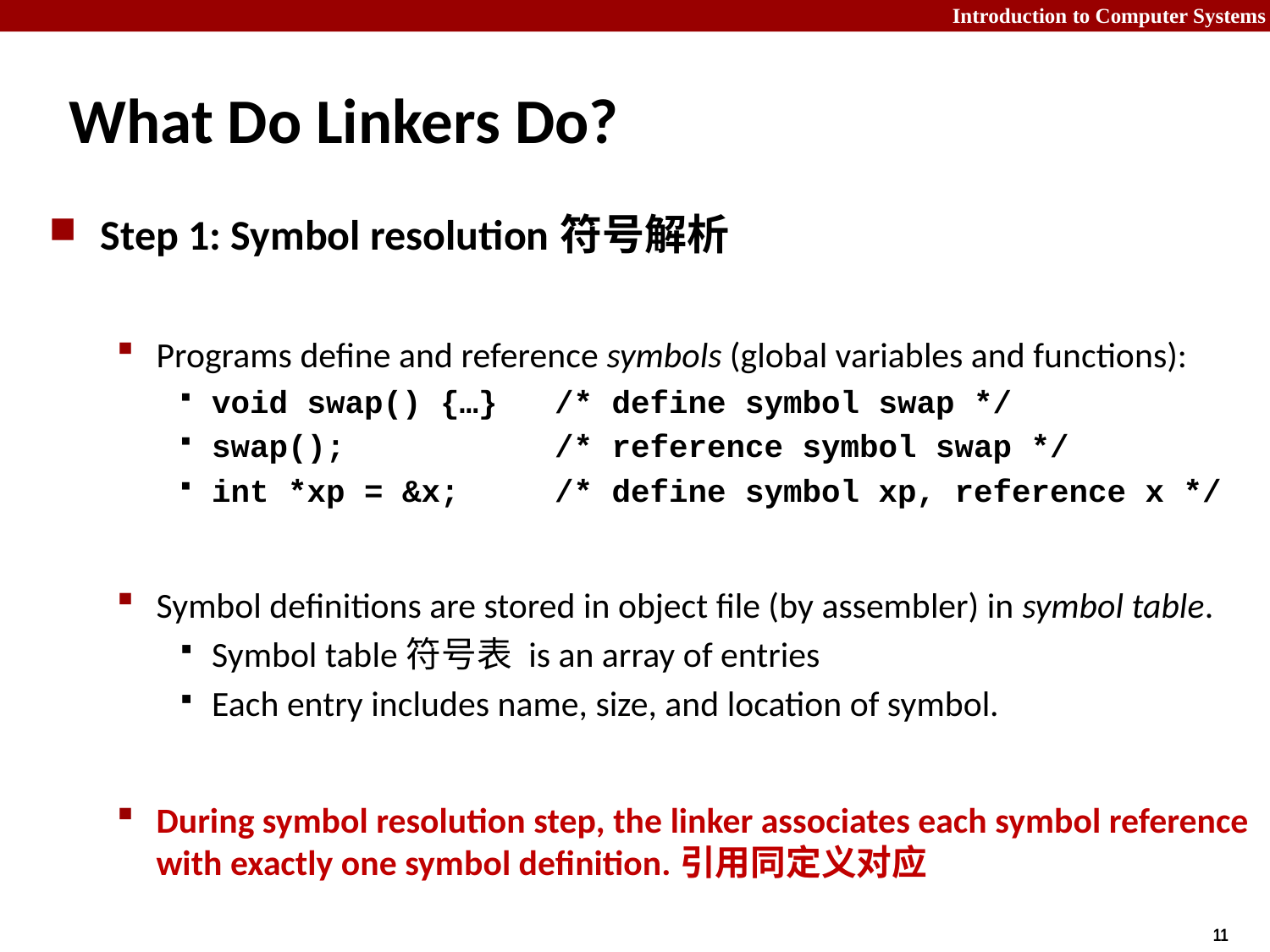

# What Do Linkers Do?
Step 1: Symbol resolution符号解析

Programs define and reference symbols (global variables and functions):
void swap() {…}   /* define symbol swap */
swap();           /* reference symbol swap */
int *xp = &x;     /* define symbol xp, reference x */

Symbol definitions are stored in object file (by assembler) in symbol table.
Symbol table符号表 is an array of entries
Each entry includes name, size, and location of symbol.

During symbol resolution step, the linker associates each symbol reference with exactly one symbol definition.引用同定义对应